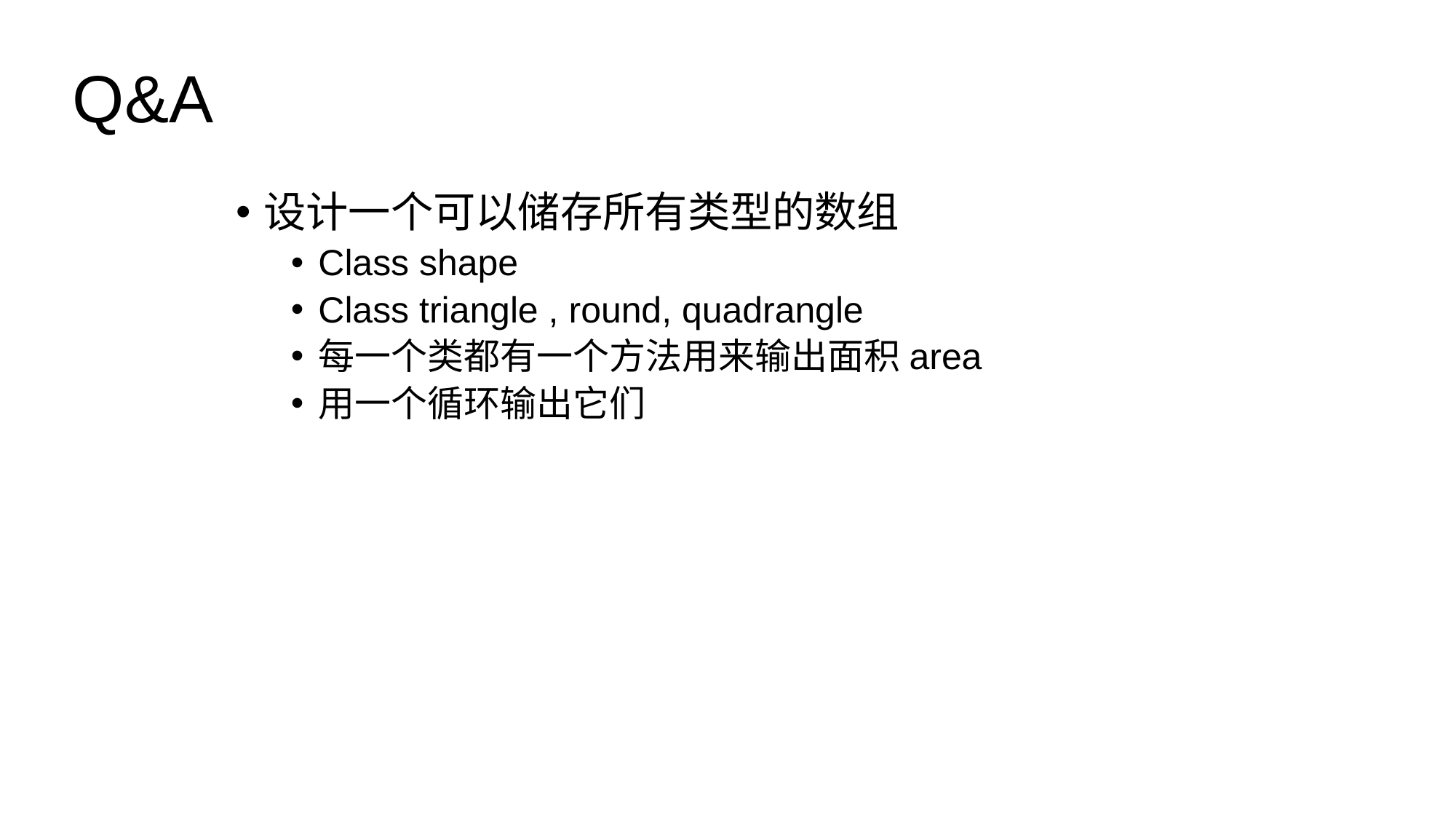

# Q&A
设计一个可以储存所有类型的数组
Class shape
Class triangle , round, quadrangle
每一个类都有一个方法用来输出面积area
用一个循环输出它们